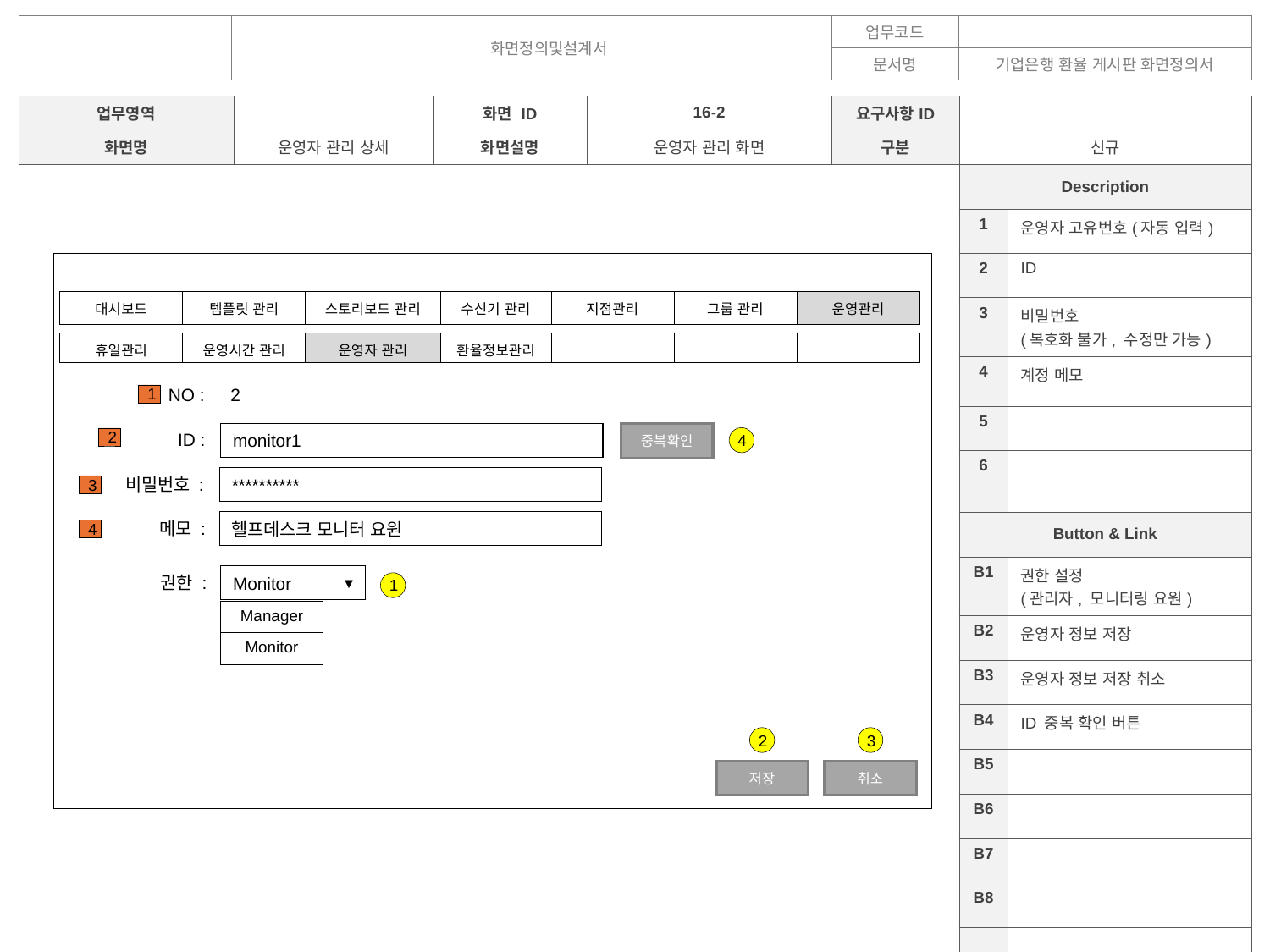

|  | 화면정의및설계서 | 업무코드 |  |
| --- | --- | --- | --- |
|  |  | 문서명 | 기업은행 환율 게시판 화면정의서 |
| 업무영역 |  | 화면 ID | 16-2 | 요구사항ID |  |  |
| --- | --- | --- | --- | --- | --- | --- |
| 화면명 | 운영자 관리 상세 | 화면설명 | 운영자 관리 화면 | 구분 | 신규 |  |
|  |  |  |  |  | Description |  |
|  |  |  |  |  | 1 | 운영자 고유번호(자동 입력) |
|  |  |  |  |  | 2 | ID |
|  |  |  |  |  | 3 | 비밀번호 (복호화 불가, 수정만 가능) |
|  |  |  |  |  | 4 | 계정 메모 |
|  |  |  |  |  | 5 |  |
|  |  |  |  |  | 6 |  |
|  |  |  |  |  | Button & Link |  |
|  |  |  |  |  | B1 | 권한 설정 (관리자, 모니터링 요원) |
|  |  |  |  |  | B2 | 운영자 정보 저장 |
|  |  |  |  |  | B3 | 운영자 정보 저장 취소 |
|  |  |  |  |  | B4 | ID 중복 확인 버튼 |
|  |  |  |  |  | B5 |  |
|  |  |  |  |  | B6 |  |
|  |  |  |  |  | B7 |  |
|  |  |  |  |  | B8 |  |
|  |  |  |  |  |  |  |

| 대시보드 | 템플릿 관리 | 스토리보드 관리 | 수신기 관리 | 지점관리 | 그룹 관리 | 운영관리 |
| --- | --- | --- | --- | --- | --- | --- |
| 휴일관리 | 운영시간 관리 | 운영자 관리 | 환율정보관리 |  |  |  |
| --- | --- | --- | --- | --- | --- | --- |
NO :
2
1
ID :
monitor1
중복확인
4
2
비밀번호 :
**********
3
메모 :
헬프데스크 모니터 요원
4
▼
권한 :
Monitor
1
| Manager |
| --- |
| Monitor |
2
3
저장
취소